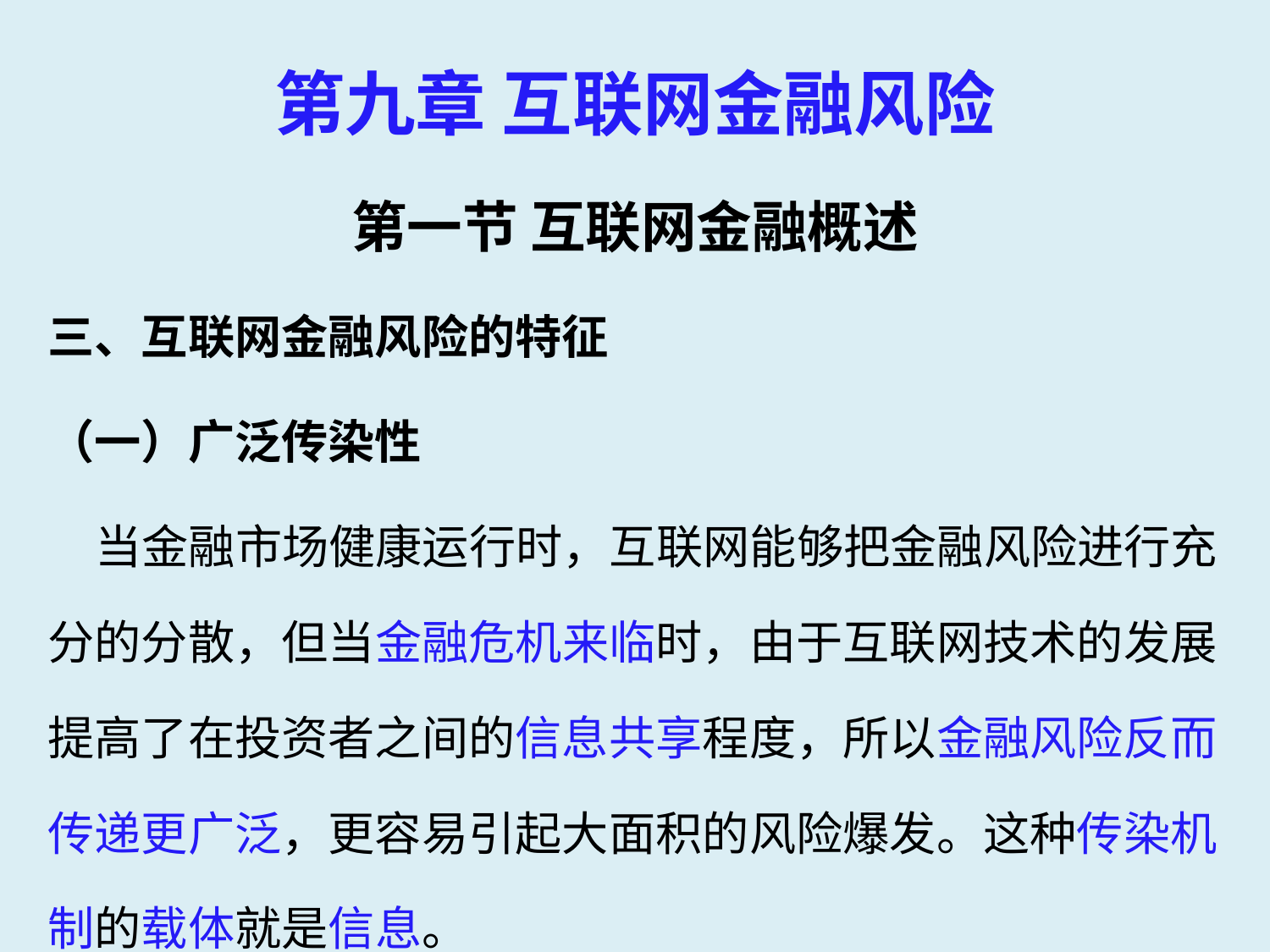

# 第九章 互联网金融风险
第一节 互联网金融概述
三、互联网金融风险的特征
（一）广泛传染性
    当金融市场健康运行时，互联网能够把金融风险进行充分的分散，但当金融危机来临时，由于互联网技术的发展提高了在投资者之间的信息共享程度，所以金融风险反而传递更广泛，更容易引起大面积的风险爆发。这种传染机制的载体就是信息。
12